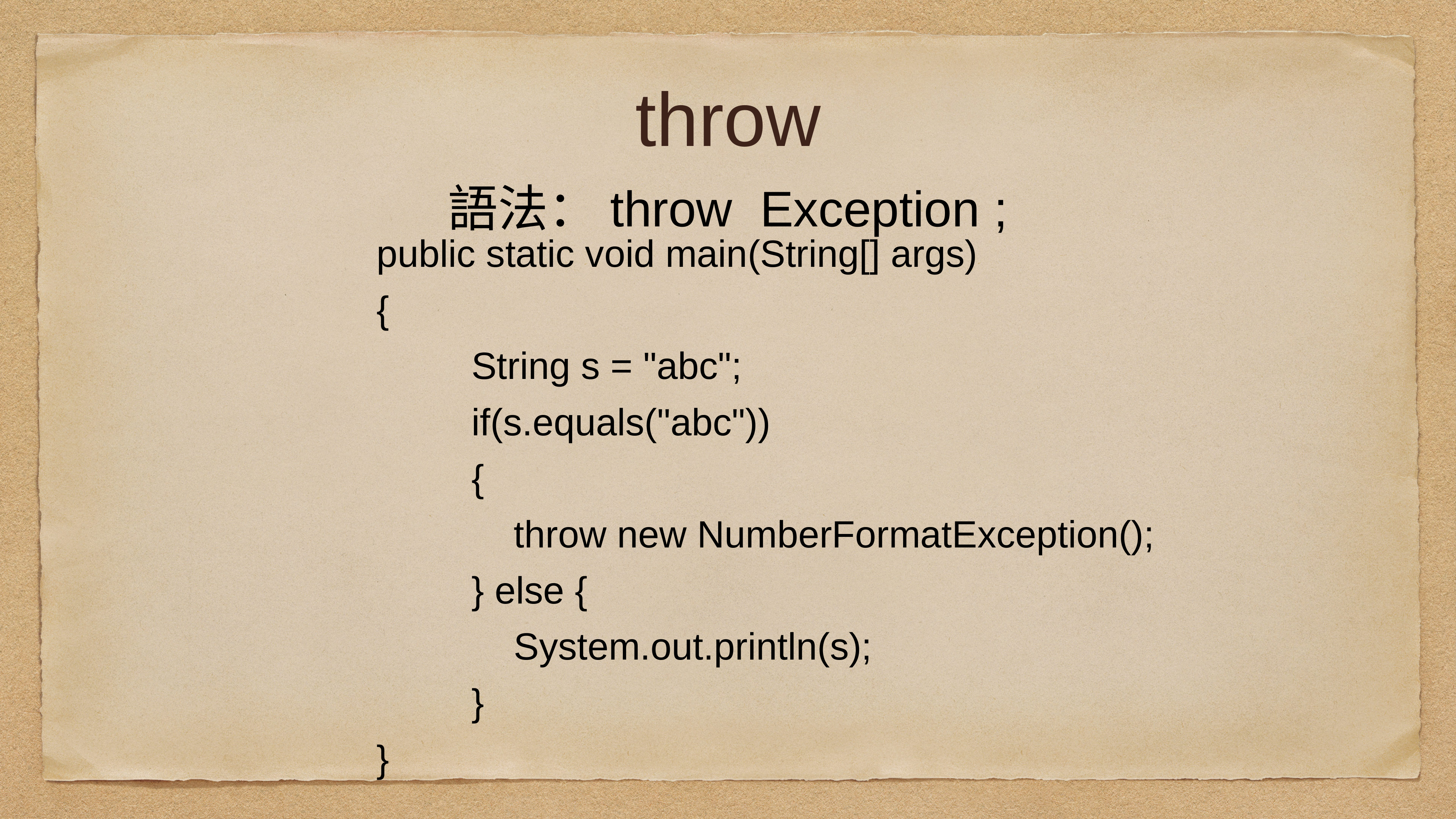

throw
語法：throw  Exception ;
public static void main(String[] args)
{
         String s = "abc";
         if(s.equals("abc"))
         {
             throw new NumberFormatException();
         } else {
             System.out.println(s);
         }
}